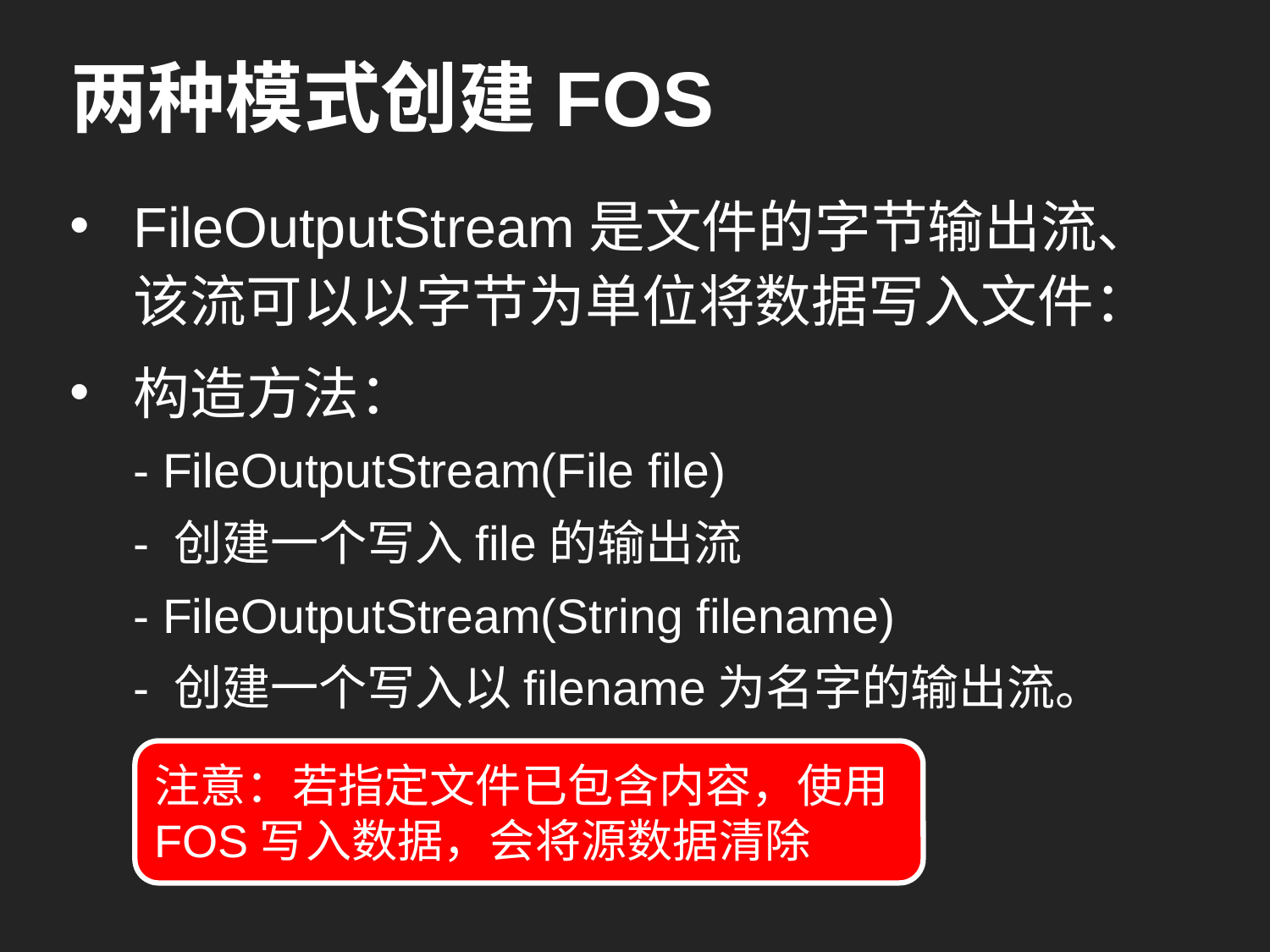

# 两种模式创建FOS
FileOutputStream是文件的字节输出流、该流可以以字节为单位将数据写入文件：
构造方法：
- FileOutputStream(File file)
- 创建一个写入file的输出流
- FileOutputStream(String filename)
- 创建一个写入以filename为名字的输出流。
注意：若指定文件已包含内容，使用FOS写入数据，会将源数据清除